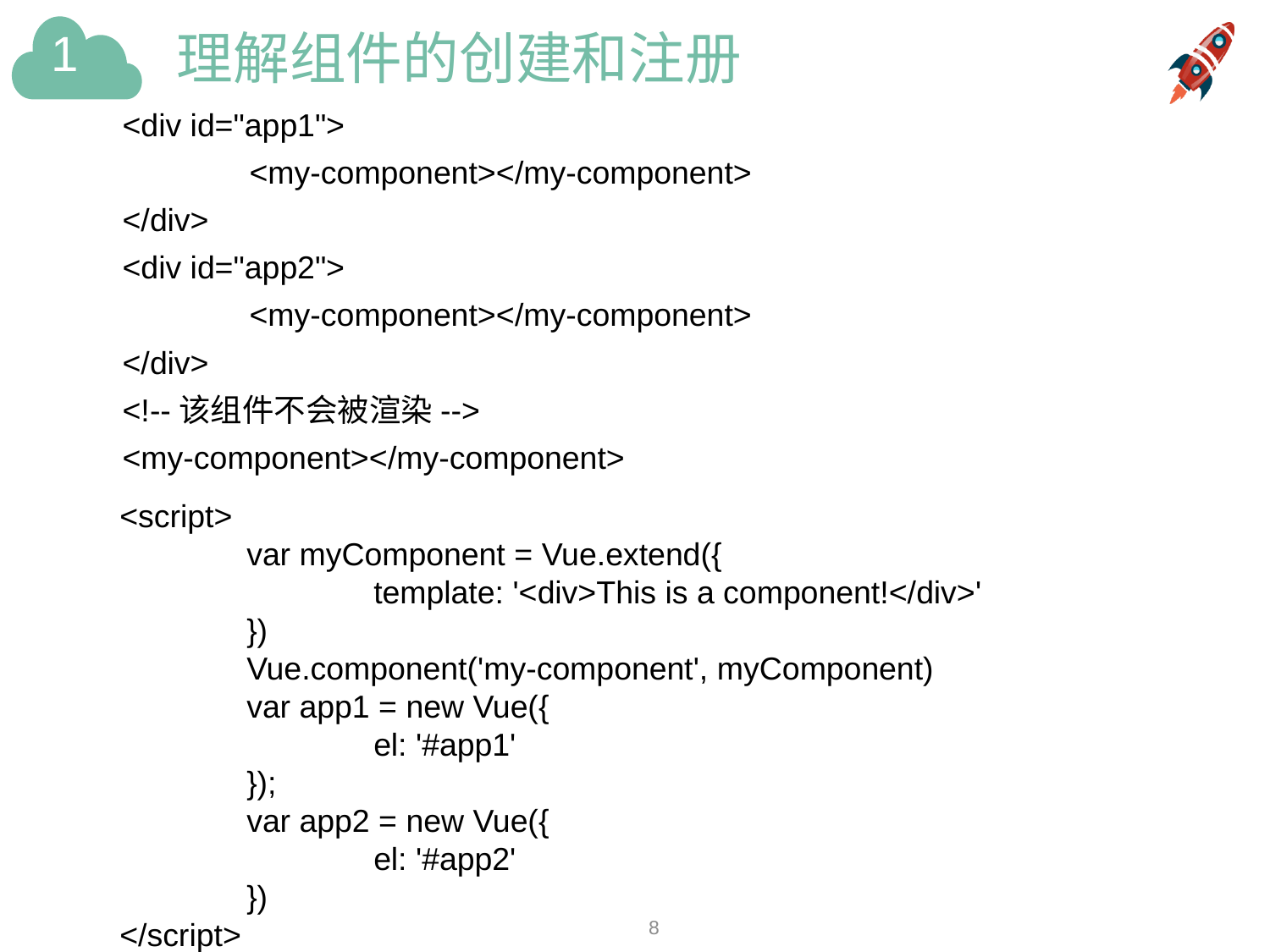

# 理解组件的创建和注册
<div id="app1">
	<my-component></my-component>
</div>
<div id="app2">
	<my-component></my-component>
</div>
<!--该组件不会被渲染-->
<my-component></my-component>
<script>
	var myComponent = Vue.extend({
		template: '<div>This is a component!</div>'
	})
	Vue.component('my-component', myComponent)
	var app1 = new Vue({
		el: '#app1'
	});
	var app2 = new Vue({
		el: '#app2'
	})
</script>
8